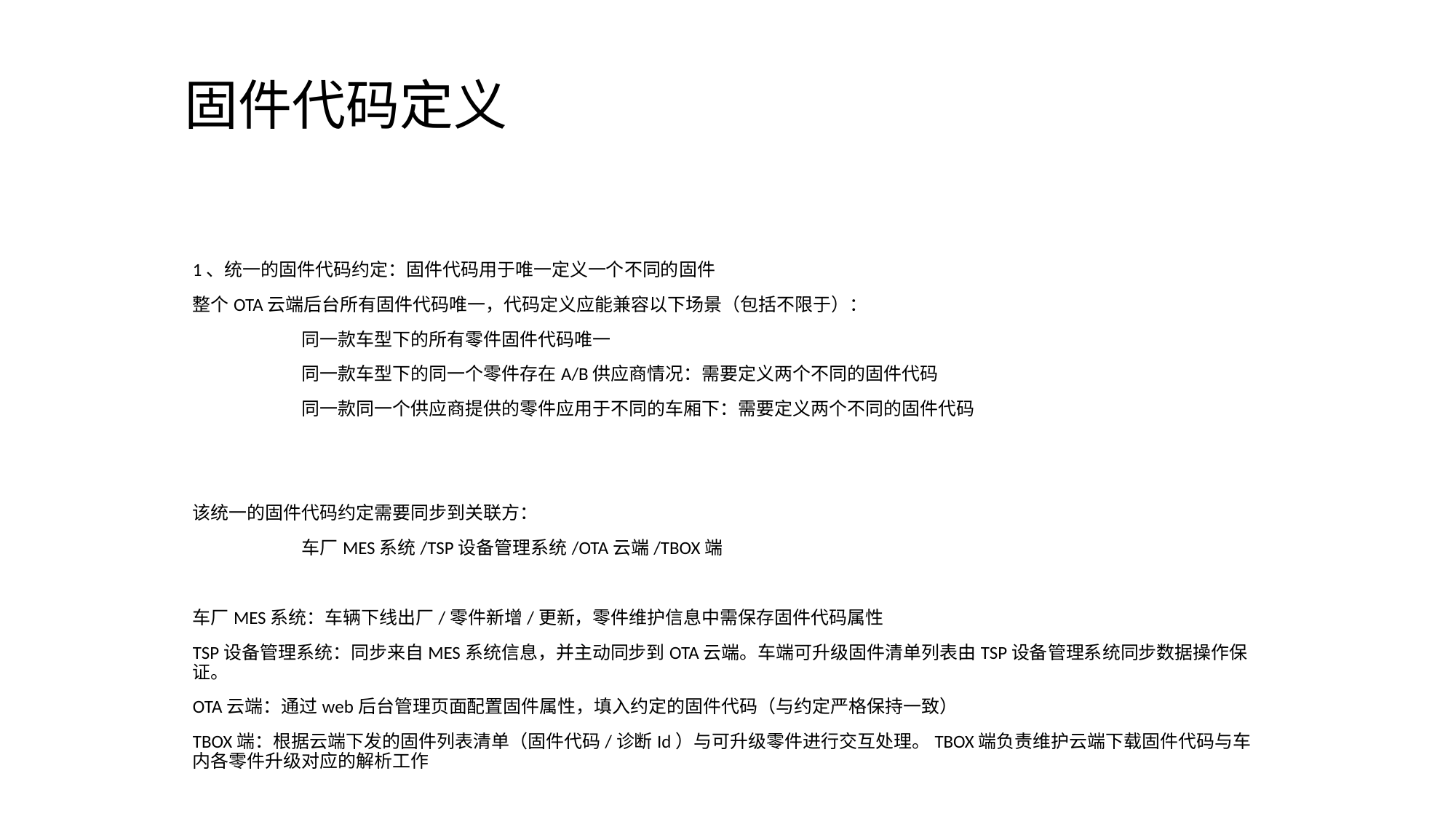

# 固件代码定义
1、统一的固件代码约定：固件代码用于唯一定义一个不同的固件
整个OTA云端后台所有固件代码唯一，代码定义应能兼容以下场景（包括不限于）：
	同一款车型下的所有零件固件代码唯一
	同一款车型下的同一个零件存在A/B供应商情况：需要定义两个不同的固件代码
	同一款同一个供应商提供的零件应用于不同的车厢下：需要定义两个不同的固件代码

该统一的固件代码约定需要同步到关联方：
	车厂MES系统/TSP设备管理系统/OTA云端/TBOX端

车厂MES系统：车辆下线出厂/零件新增/更新，零件维护信息中需保存固件代码属性
TSP设备管理系统：同步来自MES系统信息，并主动同步到OTA云端。车端可升级固件清单列表由TSP设备管理系统同步数据操作保证。
OTA云端：通过web后台管理页面配置固件属性，填入约定的固件代码（与约定严格保持一致）
TBOX端：根据云端下发的固件列表清单（固件代码/诊断Id）与可升级零件进行交互处理。TBOX端负责维护云端下载固件代码与车内各零件升级对应的解析工作